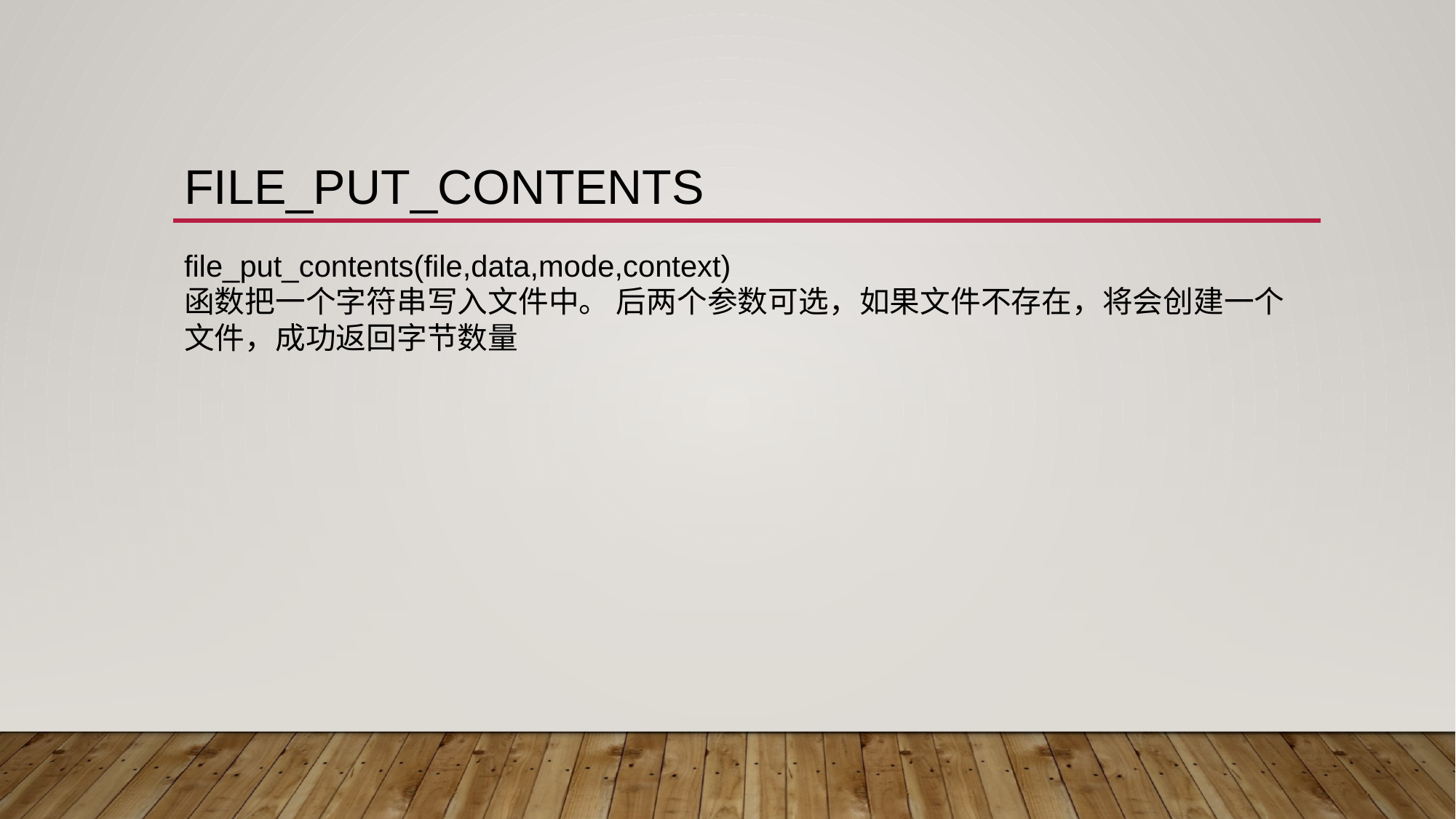

# File_put_contents
file_put_contents(file,data,mode,context)
函数把一个字符串写入文件中。 后两个参数可选，如果文件不存在，将会创建一个文件，成功返回字节数量